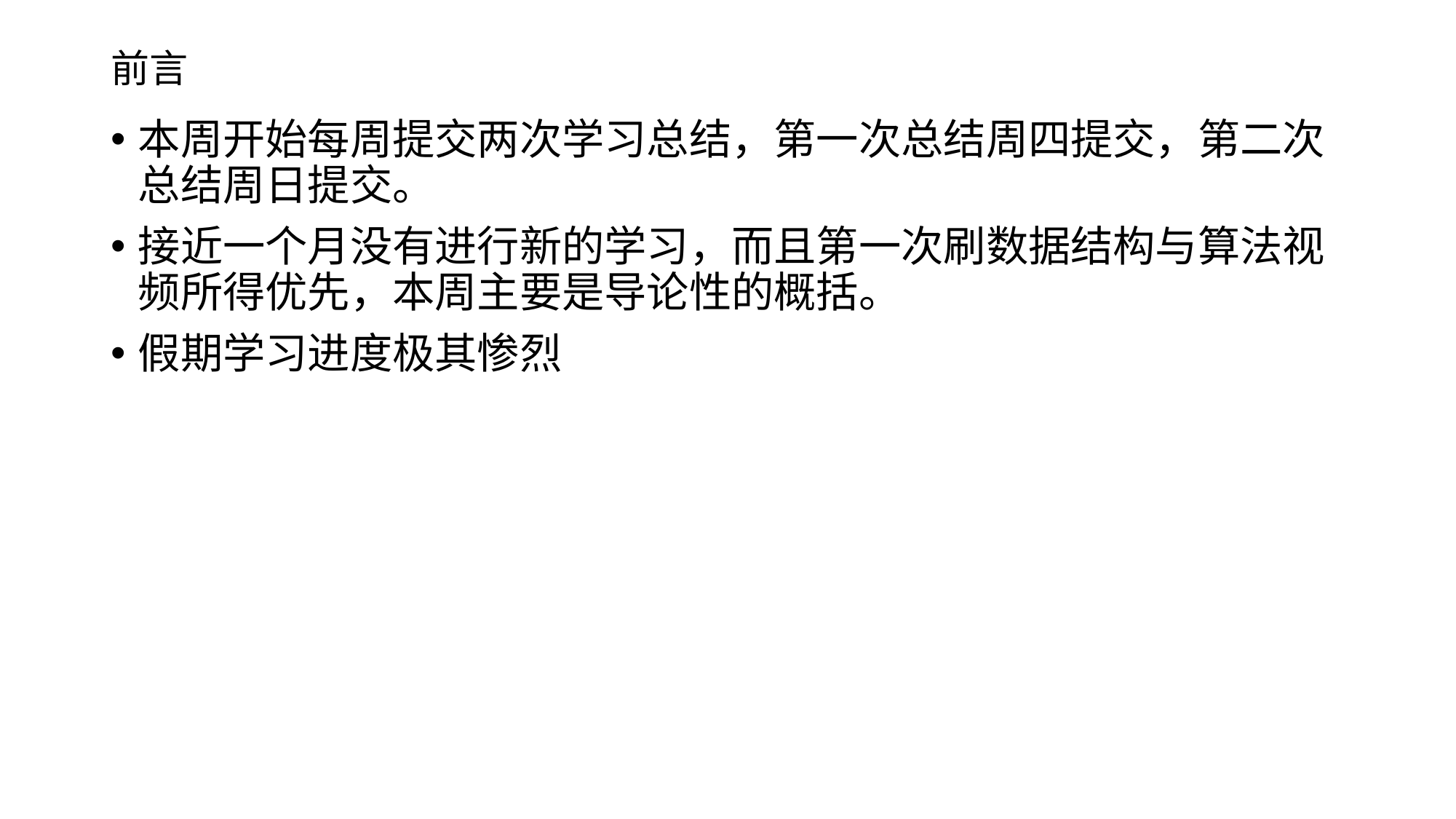

# 前言
本周开始每周提交两次学习总结，第一次总结周四提交，第二次总结周日提交。
接近一个月没有进行新的学习，而且第一次刷数据结构与算法视频所得优先，本周主要是导论性的概括。
假期学习进度极其惨烈